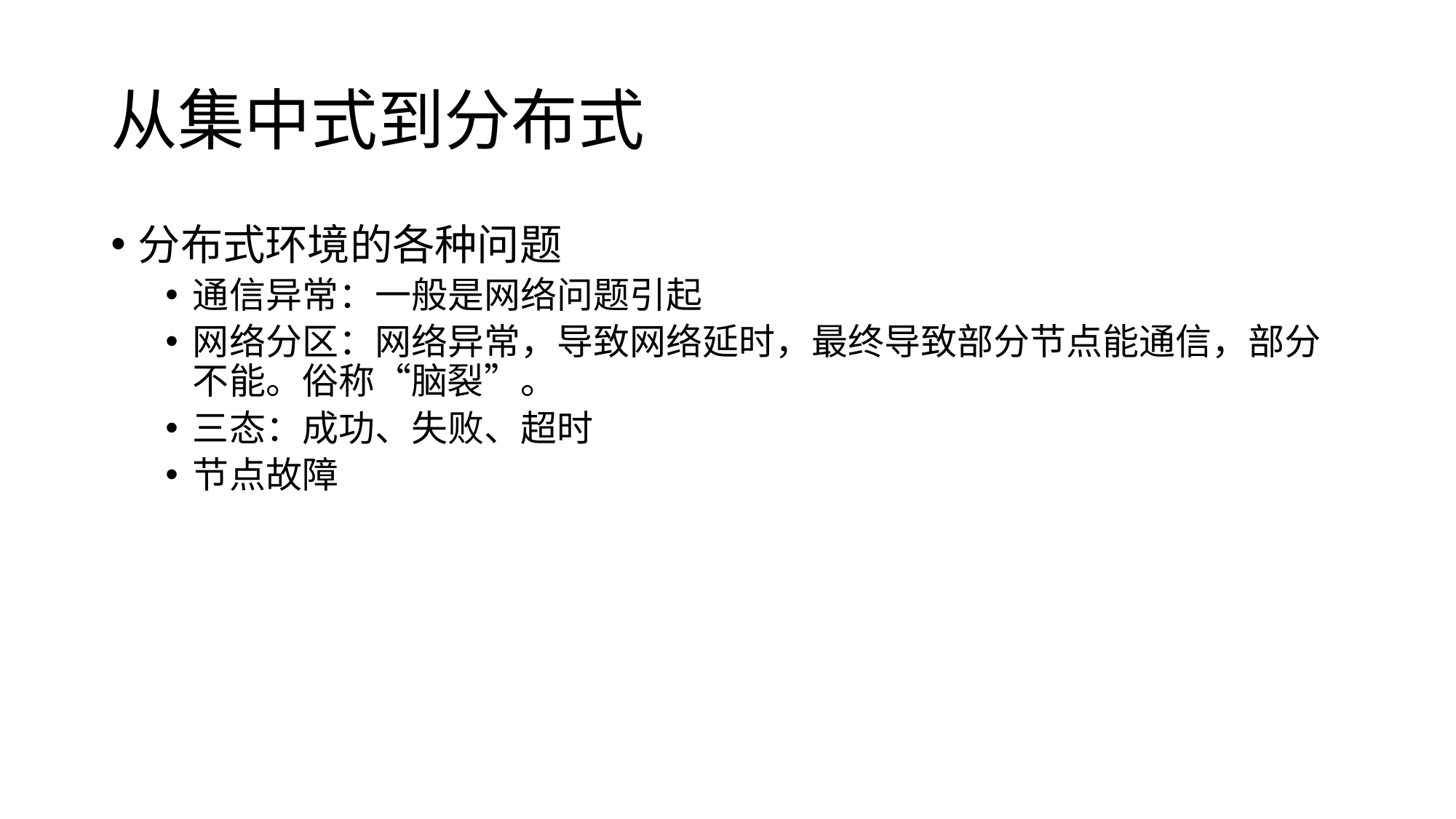

# 从集中式到分布式
分布式环境的各种问题
通信异常：一般是网络问题引起
网络分区：网络异常，导致网络延时，最终导致部分节点能通信，部分不能。俗称“脑裂”。
三态：成功、失败、超时
节点故障